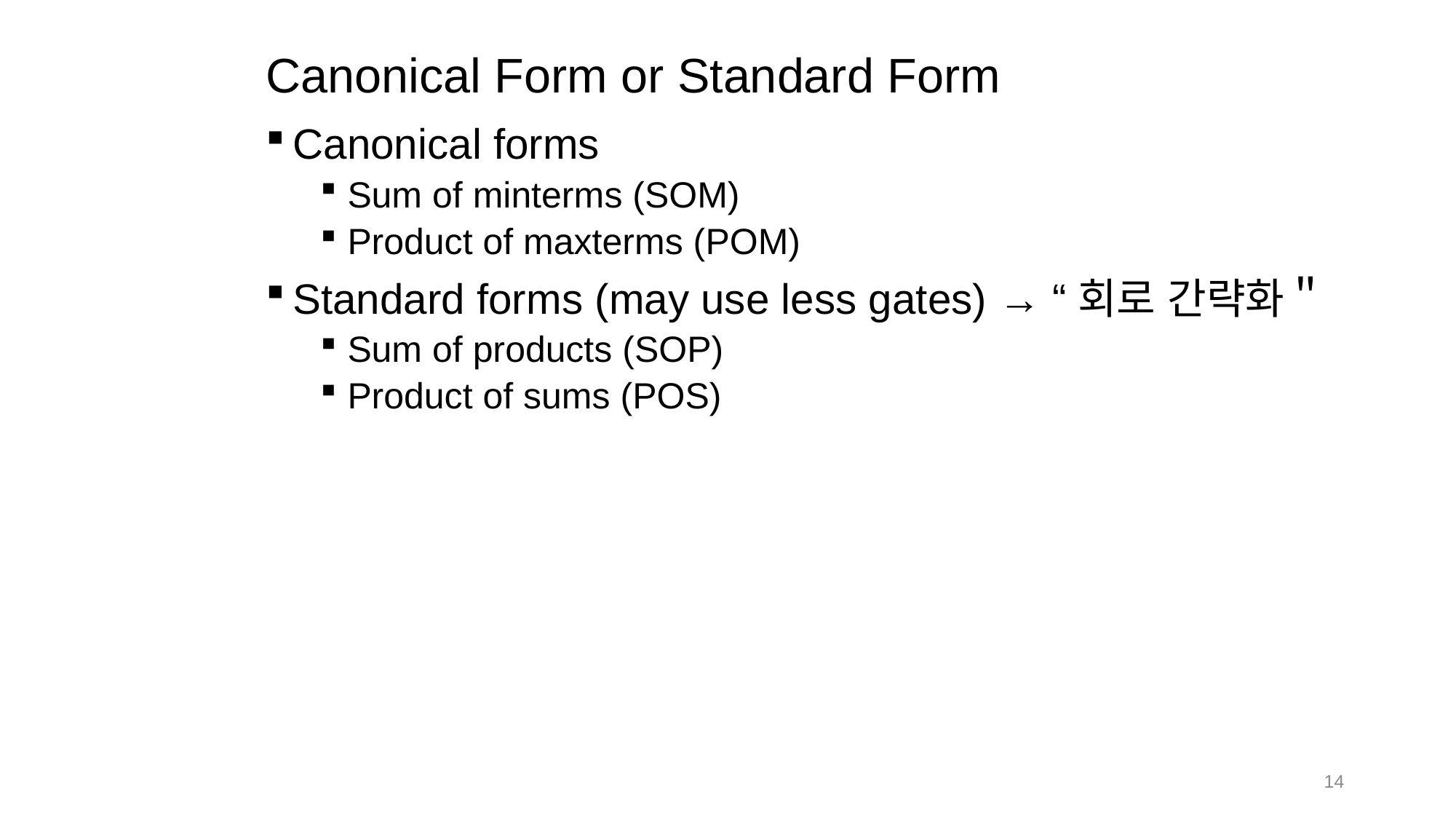

# Canonical Form or Standard Form
Canonical forms
Sum of minterms (SOM)
Product of maxterms (POM)
Standard forms (may use less gates) → “회로 간략화＂
Sum of products (SOP)
Product of sums (POS)
14